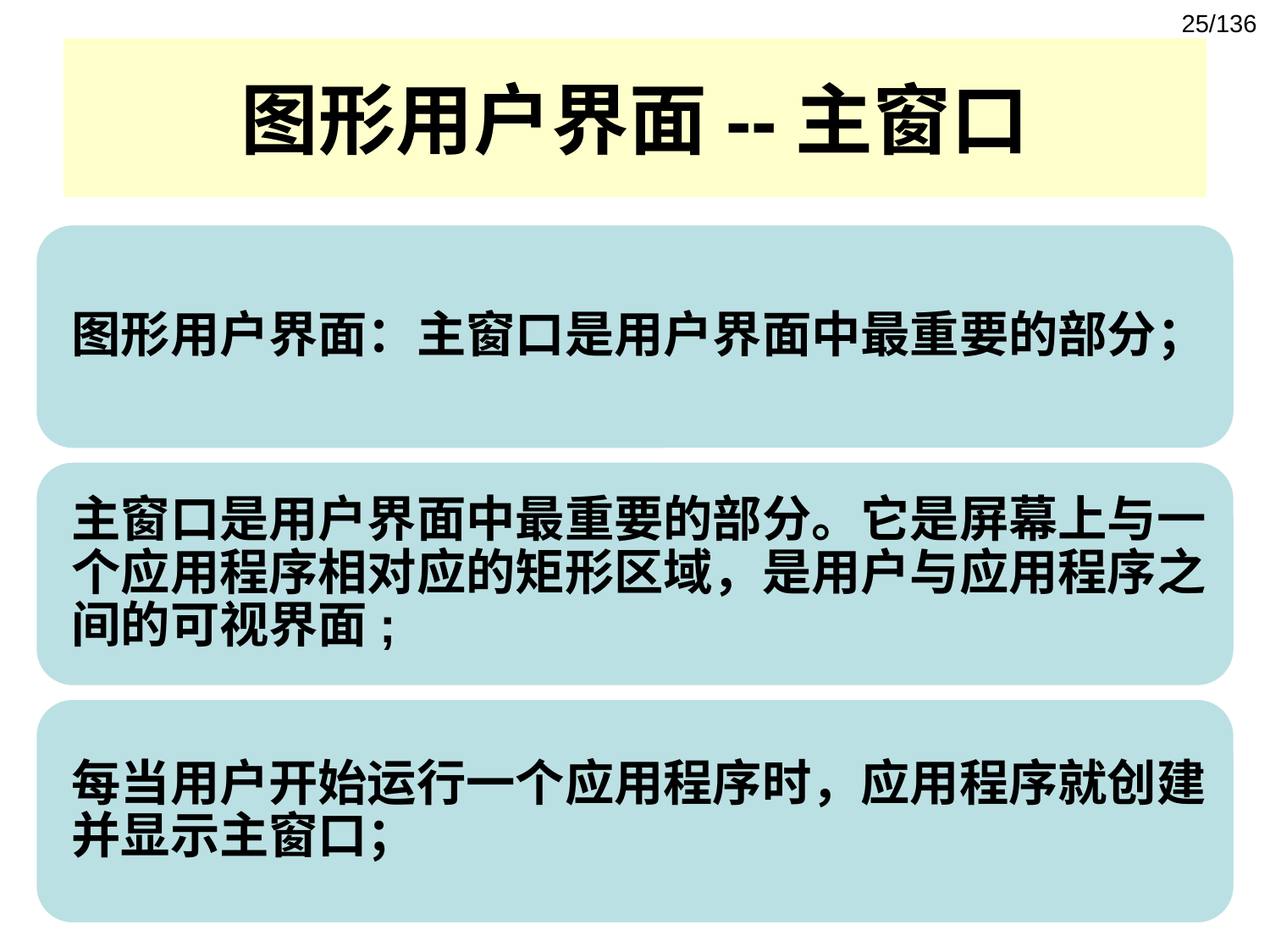

25/136
# 图形用户界面--主窗口
图形用户界面：主窗口是用户界面中最重要的部分；
主窗口是用户界面中最重要的部分。它是屏幕上与一个应用程序相对应的矩形区域，是用户与应用程序之间的可视界面;
每当用户开始运行一个应用程序时，应用程序就创建并显示主窗口；